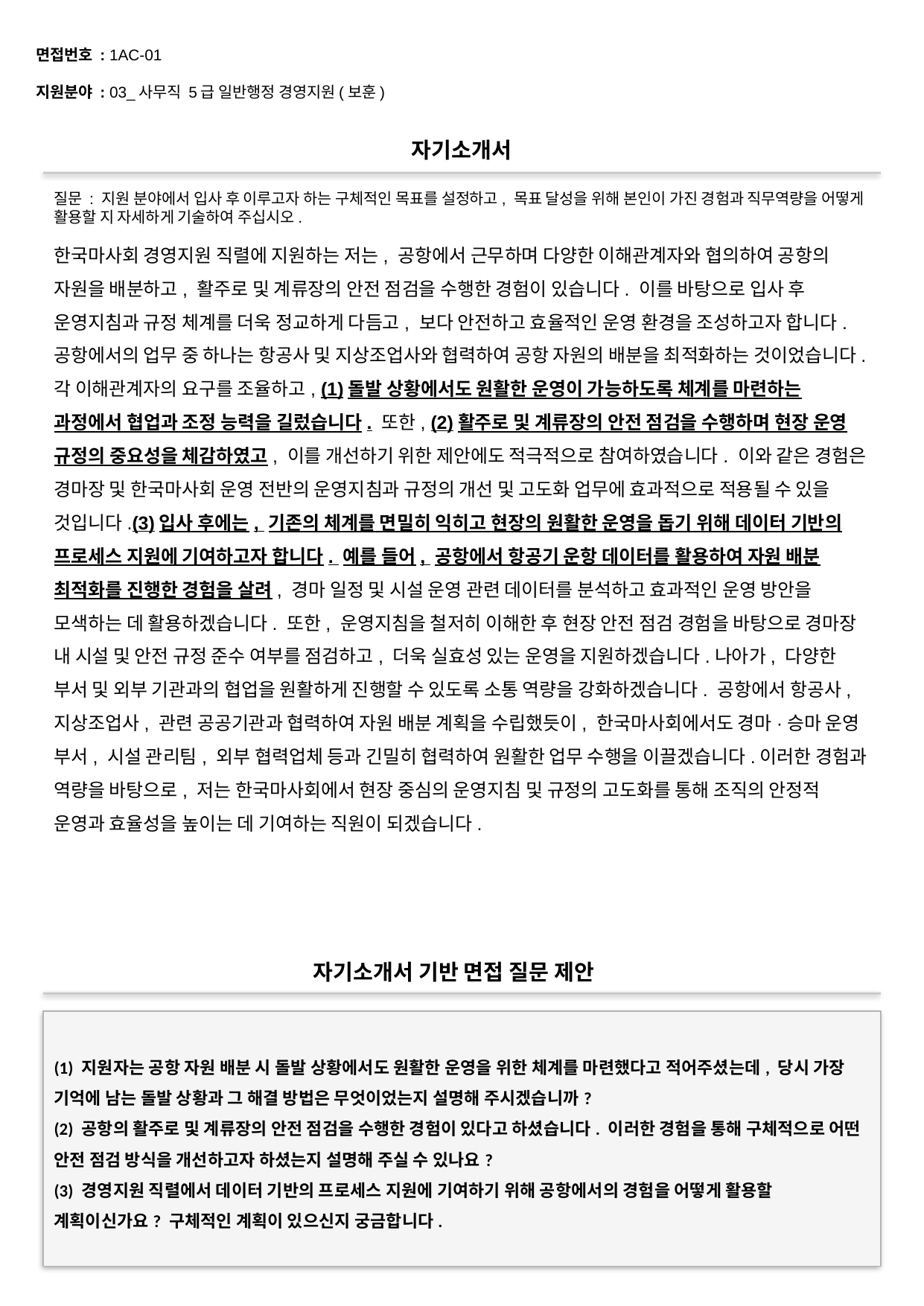

면접번호 : 1AC-01

지원분야 : 03_사무직 5급 일반행정 경영지원(보훈)
#

자기소개서

질문 : 지원 분야에서 입사 후 이루고자 하는 구체적인 목표를 설정하고, 목표 달성을 위해 본인이 가진 경험과 직무역량을 어떻게 활용할 지 자세하게 기술하여 주십시오.

한국마사회 경영지원 직렬에 지원하는 저는, 공항에서 근무하며 다양한 이해관계자와 협의하여 공항의 자원을 배분하고, 활주로 및 계류장의 안전 점검을 수행한 경험이 있습니다. 이를 바탕으로 입사 후 운영지침과 규정 체계를 더욱 정교하게 다듬고, 보다 안전하고 효율적인 운영 환경을 조성하고자 합니다.공항에서의 업무 중 하나는 항공사 및 지상조업사와 협력하여 공항 자원의 배분을 최적화하는 것이었습니다. 각 이해관계자의 요구를 조율하고, (1)돌발 상황에서도 원활한 운영이 가능하도록 체계를 마련하는 과정에서 협업과 조정 능력을 길렀습니다. 또한, (2)활주로 및 계류장의 안전 점검을 수행하며 현장 운영 규정의 중요성을 체감하였고, 이를 개선하기 위한 제안에도 적극적으로 참여하였습니다. 이와 같은 경험은 경마장 및 한국마사회 운영 전반의 운영지침과 규정의 개선 및 고도화 업무에 효과적으로 적용될 수 있을 것입니다.(3)입사 후에는, 기존의 체계를 면밀히 익히고 현장의 원활한 운영을 돕기 위해 데이터 기반의 프로세스 지원에 기여하고자 합니다. 예를 들어, 공항에서 항공기 운항 데이터를 활용하여 자원 배분 최적화를 진행한 경험을 살려, 경마 일정 및 시설 운영 관련 데이터를 분석하고 효과적인 운영 방안을 모색하는 데 활용하겠습니다. 또한, 운영지침을 철저히 이해한 후 현장 안전 점검 경험을 바탕으로 경마장 내 시설 및 안전 규정 준수 여부를 점검하고, 더욱 실효성 있는 운영을 지원하겠습니다.나아가, 다양한 부서 및 외부 기관과의 협업을 원활하게 진행할 수 있도록 소통 역량을 강화하겠습니다. 공항에서 항공사, 지상조업사, 관련 공공기관과 협력하여 자원 배분 계획을 수립했듯이, 한국마사회에서도 경마·승마 운영 부서, 시설 관리팀, 외부 협력업체 등과 긴밀히 협력하여 원활한 업무 수행을 이끌겠습니다.이러한 경험과 역량을 바탕으로, 저는 한국마사회에서 현장 중심의 운영지침 및 규정의 고도화를 통해 조직의 안정적 운영과 효율성을 높이는 데 기여하는 직원이 되겠습니다.

자기소개서 기반 면접 질문 제안

(1) 지원자는 공항 자원 배분 시 돌발 상황에서도 원활한 운영을 위한 체계를 마련했다고 적어주셨는데, 당시 가장 기억에 남는 돌발 상황과 그 해결 방법은 무엇이었는지 설명해 주시겠습니까?
(2) 공항의 활주로 및 계류장의 안전 점검을 수행한 경험이 있다고 하셨습니다. 이러한 경험을 통해 구체적으로 어떤 안전 점검 방식을 개선하고자 하셨는지 설명해 주실 수 있나요?
(3) 경영지원 직렬에서 데이터 기반의 프로세스 지원에 기여하기 위해 공항에서의 경험을 어떻게 활용할 계획이신가요? 구체적인 계획이 있으신지 궁금합니다.